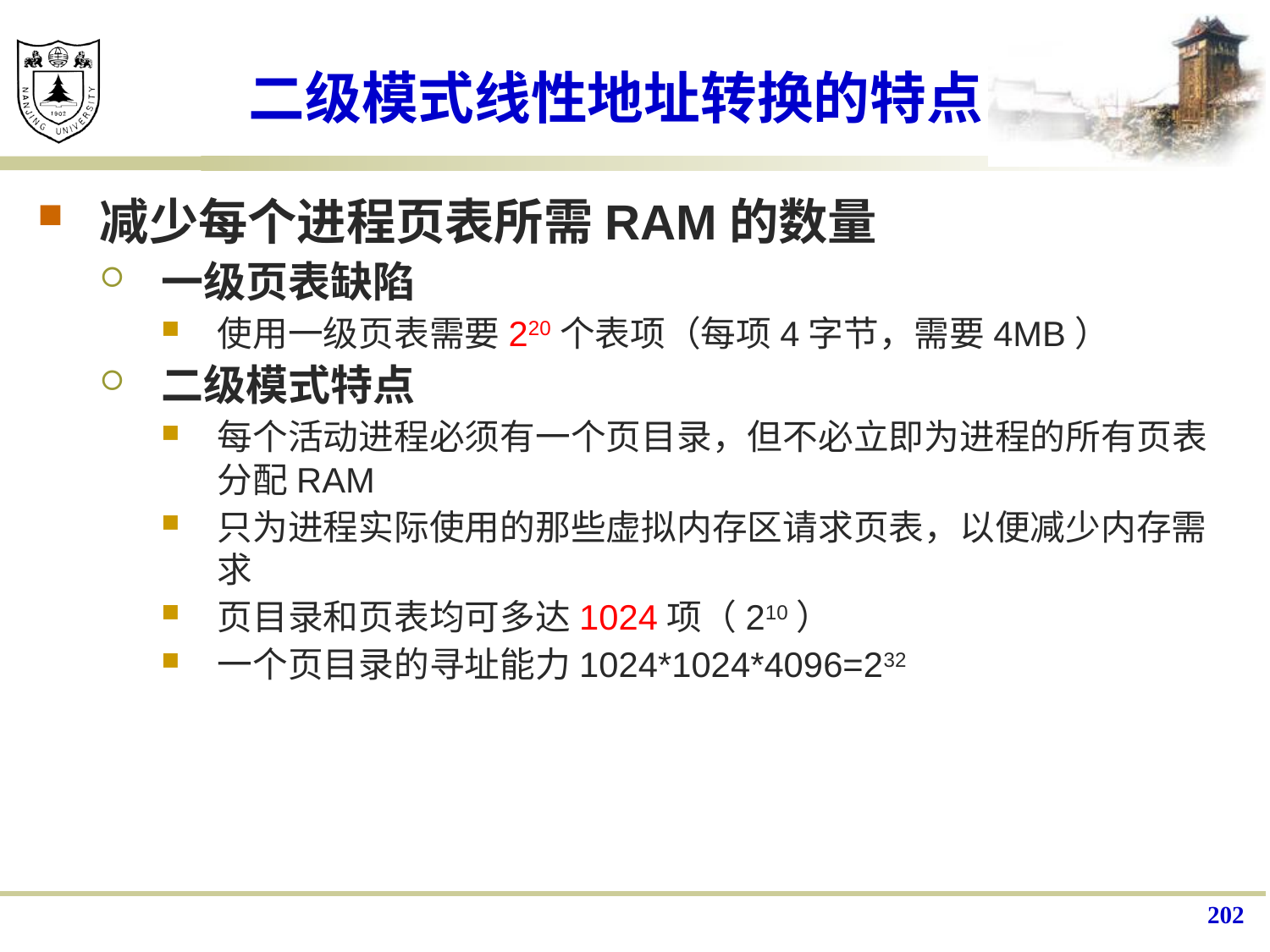

# 二级模式线性地址转换的特点
减少每个进程页表所需RAM的数量
一级页表缺陷
使用一级页表需要220个表项（每项4字节，需要4MB）
二级模式特点
每个活动进程必须有一个页目录，但不必立即为进程的所有页表分配RAM
只为进程实际使用的那些虚拟内存区请求页表，以便减少内存需求
页目录和页表均可多达1024项（210）
一个页目录的寻址能力1024*1024*4096=232
202